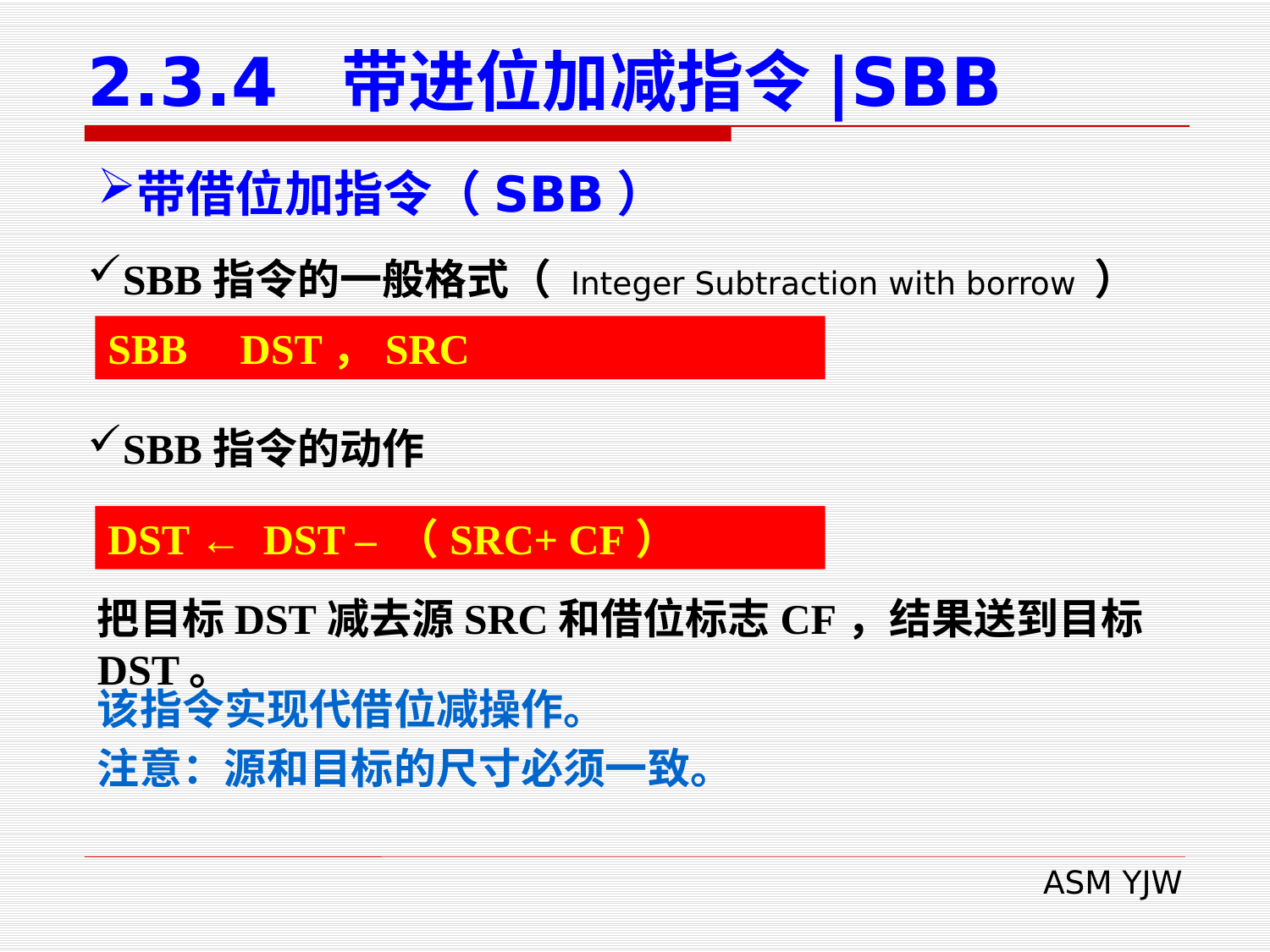

# 2.3.4  带进位加减指令|SBB
带借位加指令（SBB）
SBB指令的一般格式（ Integer Subtraction with borrow ）
SBB     DST，SRC
SBB指令的动作
DST ←  DST – （SRC+ CF）
把目标DST减去源SRC和借位标志CF，结果送到目标DST。
该指令实现代借位减操作。
注意：源和目标的尺寸必须一致。